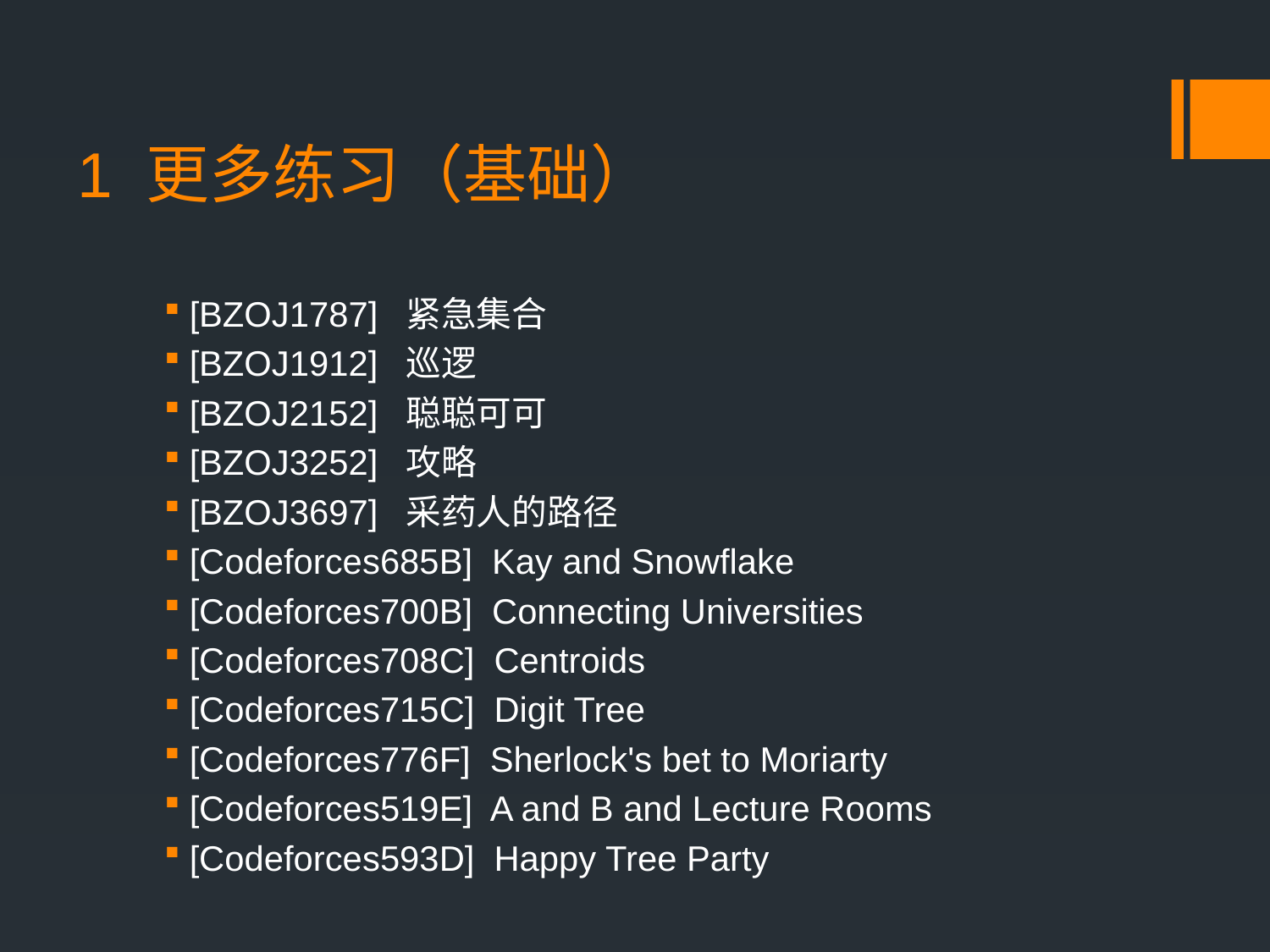

# 1 更多练习（基础）

[BZOJ1787]  紧急集合
[BZOJ1912]  巡逻
[BZOJ2152]  聪聪可可
[BZOJ3252]  攻略
[BZOJ3697]  采药人的路径
[Codeforces685B]  Kay and Snowflake
[Codeforces700B]  Connecting Universities
[Codeforces708C]  Centroids
[Codeforces715C]  Digit Tree
[Codeforces776F]  Sherlock's bet to Moriarty
[Codeforces519E]  A and B and Lecture Rooms
[Codeforces593D]  Happy Tree Party